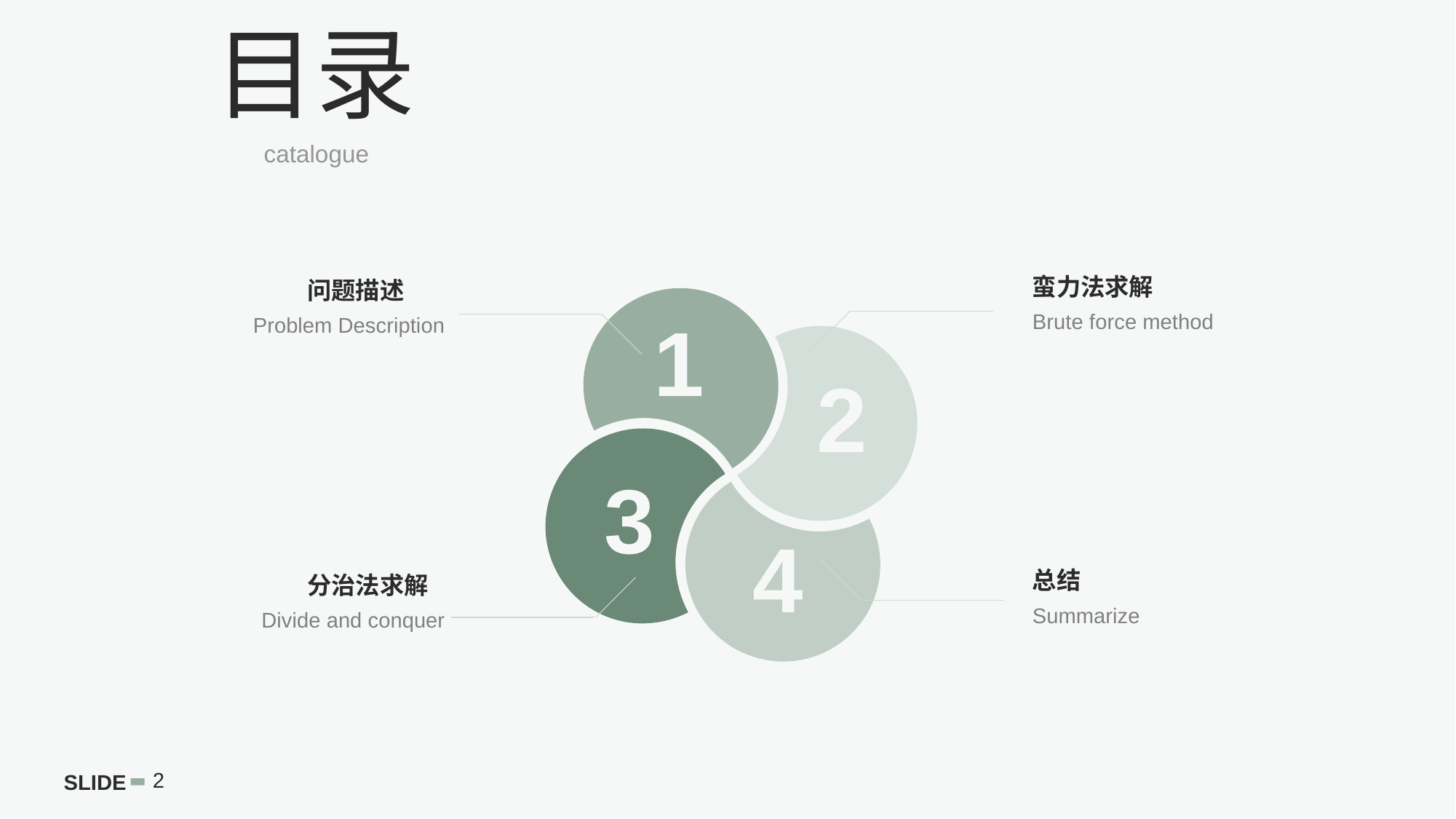

目录
catalogue
蛮力法求解
问题描述

Brute force method
1
Problem Description

2

3

4
总结
分治法求解
Summarize
Divide and conquer